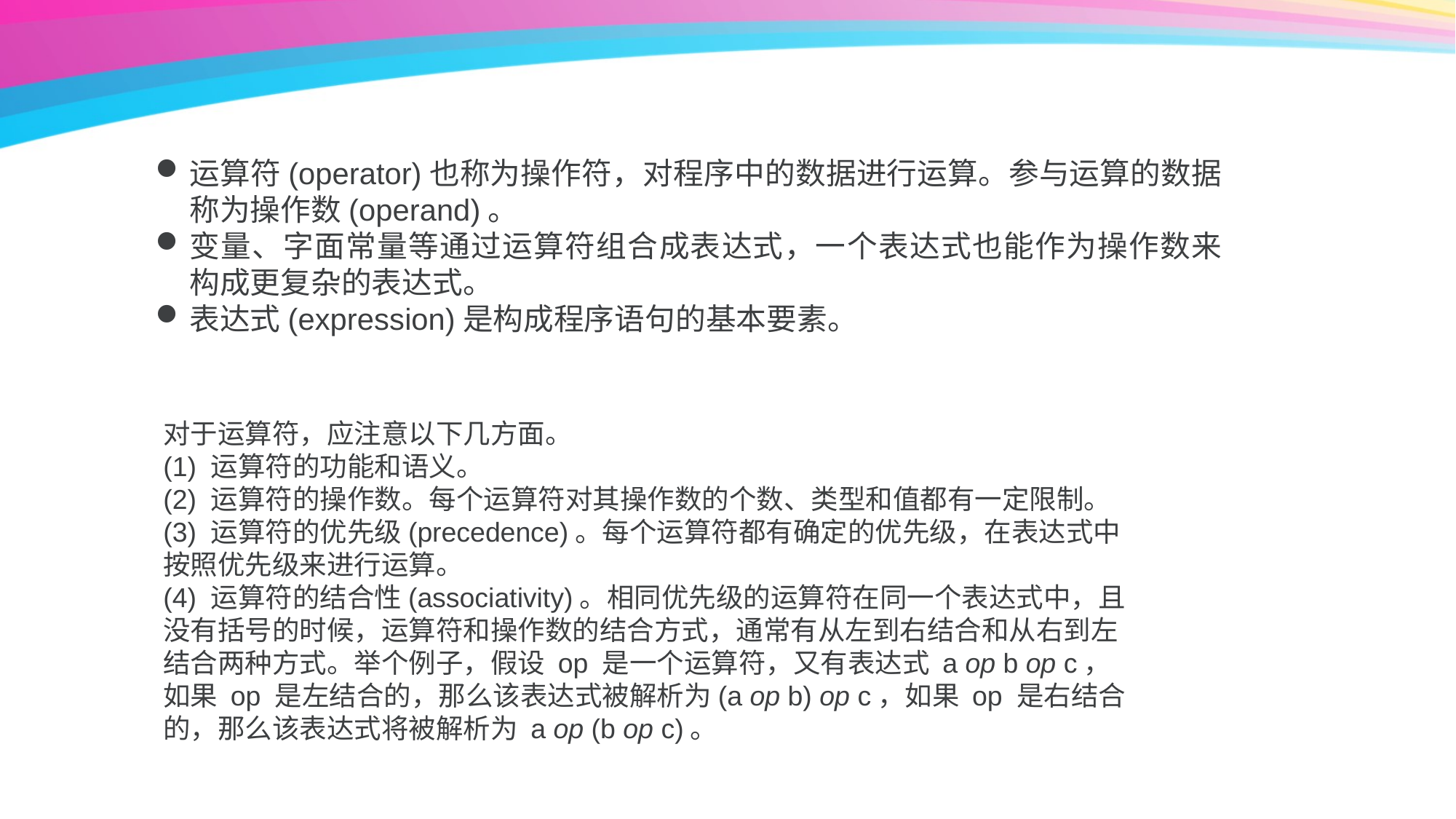

运算符(operator)也称为操作符，对程序中的数据进行运算。参与运算的数据称为操作数(operand)。
变量、字面常量等通过运算符组合成表达式，一个表达式也能作为操作数来构成更复杂的表达式。
表达式(expression)是构成程序语句的基本要素。

对于运算符，应注意以下几方面。
(1) 运算符的功能和语义。
(2) 运算符的操作数。每个运算符对其操作数的个数、类型和值都有一定限制。
(3) 运算符的优先级(precedence)。每个运算符都有确定的优先级，在表达式中按照优先级来进行运算。
(4) 运算符的结合性(associativity)。相同优先级的运算符在同一个表达式中，且没有括号的时候，运算符和操作数的结合方式，通常有从左到右结合和从右到左结合两种方式。举个例子，假设 op 是一个运算符，又有表达式 a op b op c，如果 op 是左结合的，那么该表达式被解析为(a op b) op c，如果 op 是右结合的，那么该表达式将被解析为 a op (b op c)。